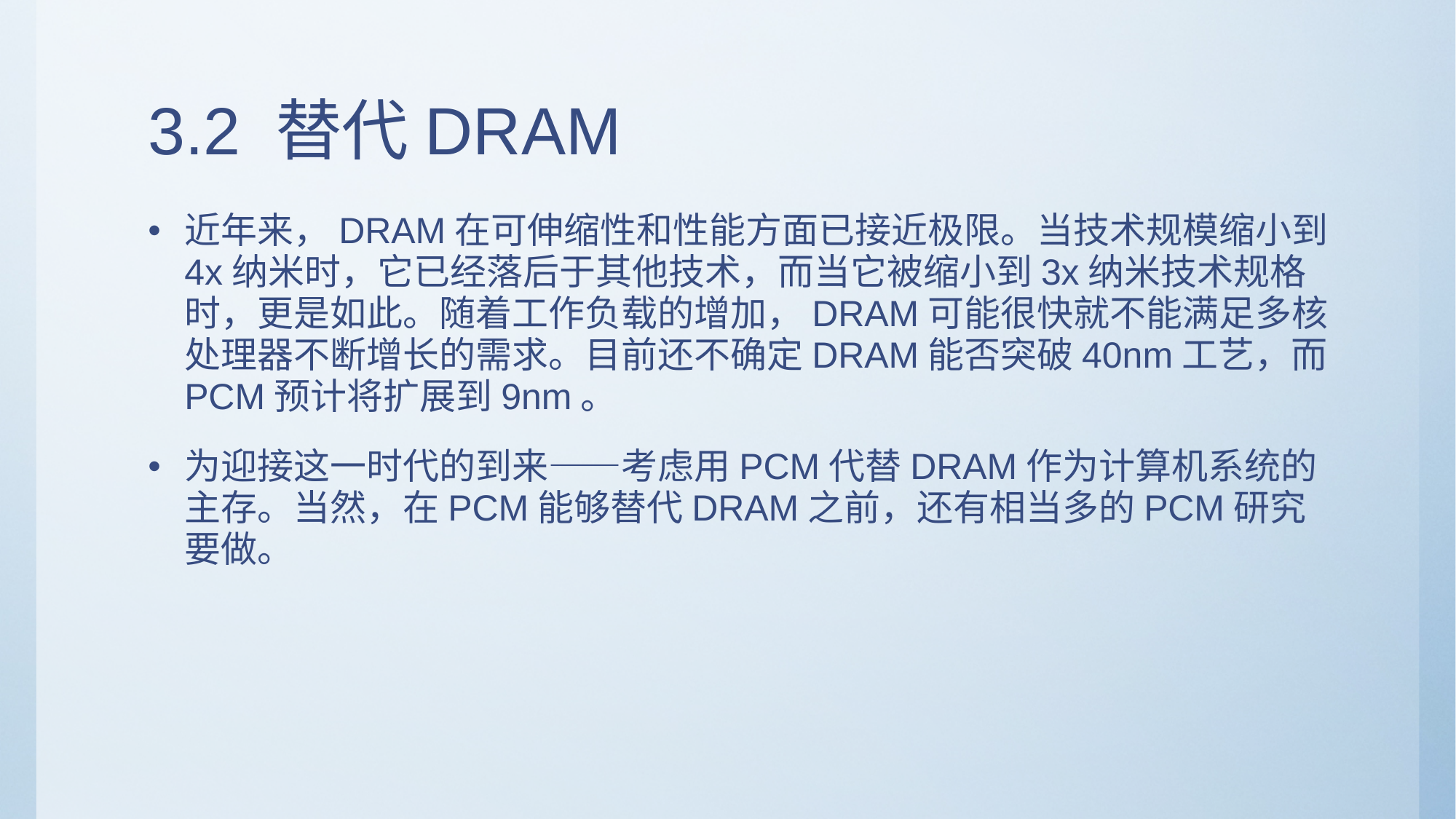

# 3.2 替代DRAM
近年来，DRAM在可伸缩性和性能方面已接近极限。当技术规模缩小到4x纳米时，它已经落后于其他技术，而当它被缩小到3x纳米技术规格时，更是如此。随着工作负载的增加，DRAM可能很快就不能满足多核处理器不断增长的需求。目前还不确定DRAM能否突破40nm工艺，而PCM预计将扩展到9nm。
为迎接这一时代的到来——考虑用PCM代替DRAM作为计算机系统的主存。当然，在PCM能够替代DRAM之前，还有相当多的PCM研究要做。